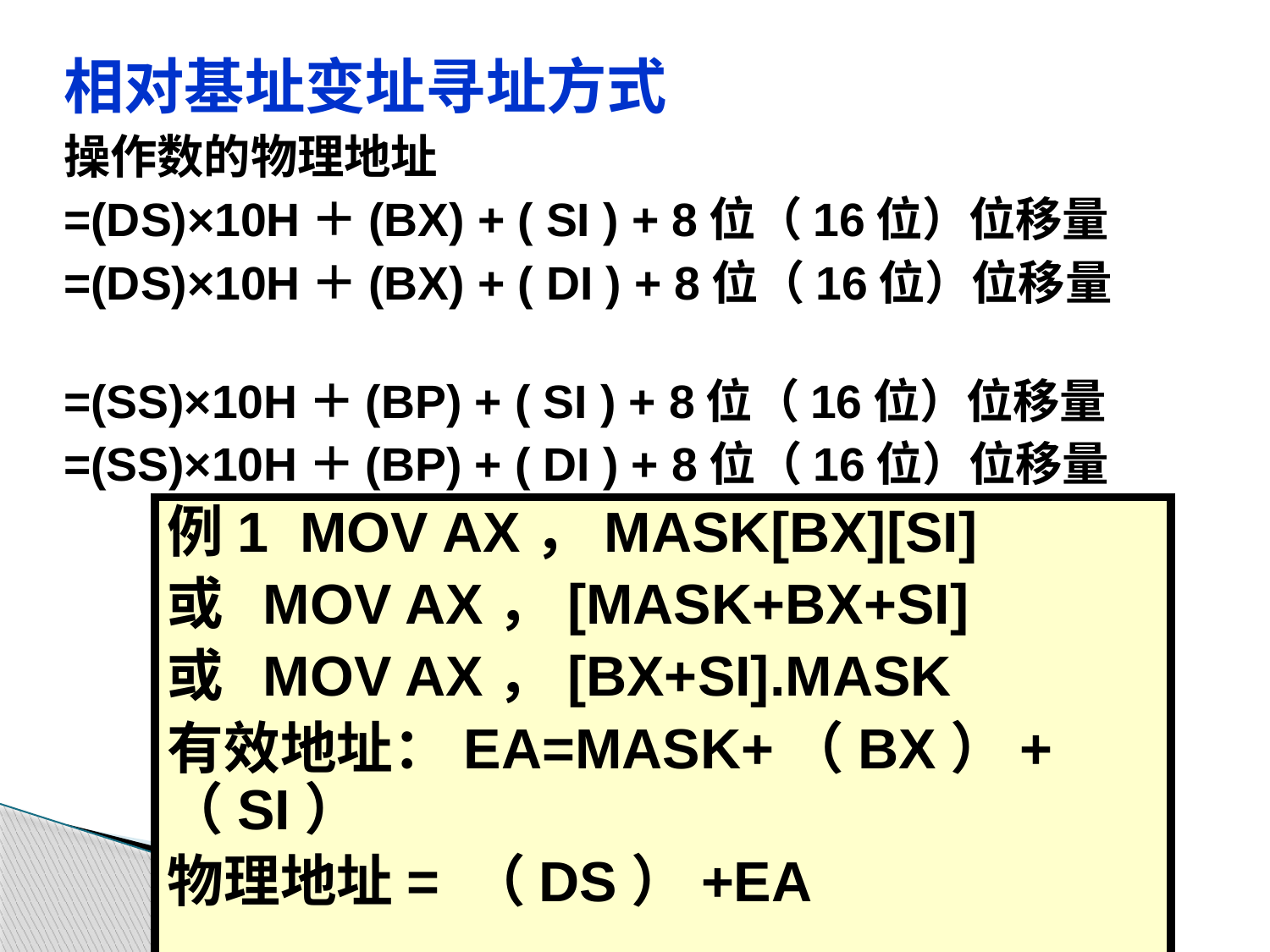

相对基址变址寻址方式
操作数的物理地址
=(DS)×10H＋(BX) + ( SI ) + 8位（16位）位移量
=(DS)×10H＋(BX) + ( DI ) + 8位（16位）位移量
=(SS)×10H＋(BP) + ( SI ) + 8位（16位）位移量
=(SS)×10H＋(BP) + ( DI ) + 8位（16位）位移量

例1  MOV AX，MASK[BX][SI]
或  MOV AX，[MASK+BX+SI]
或  MOV AX，[BX+SI].MASK
有效地址：EA=MASK+（BX）+（SI）
物理地址= （DS）+EA